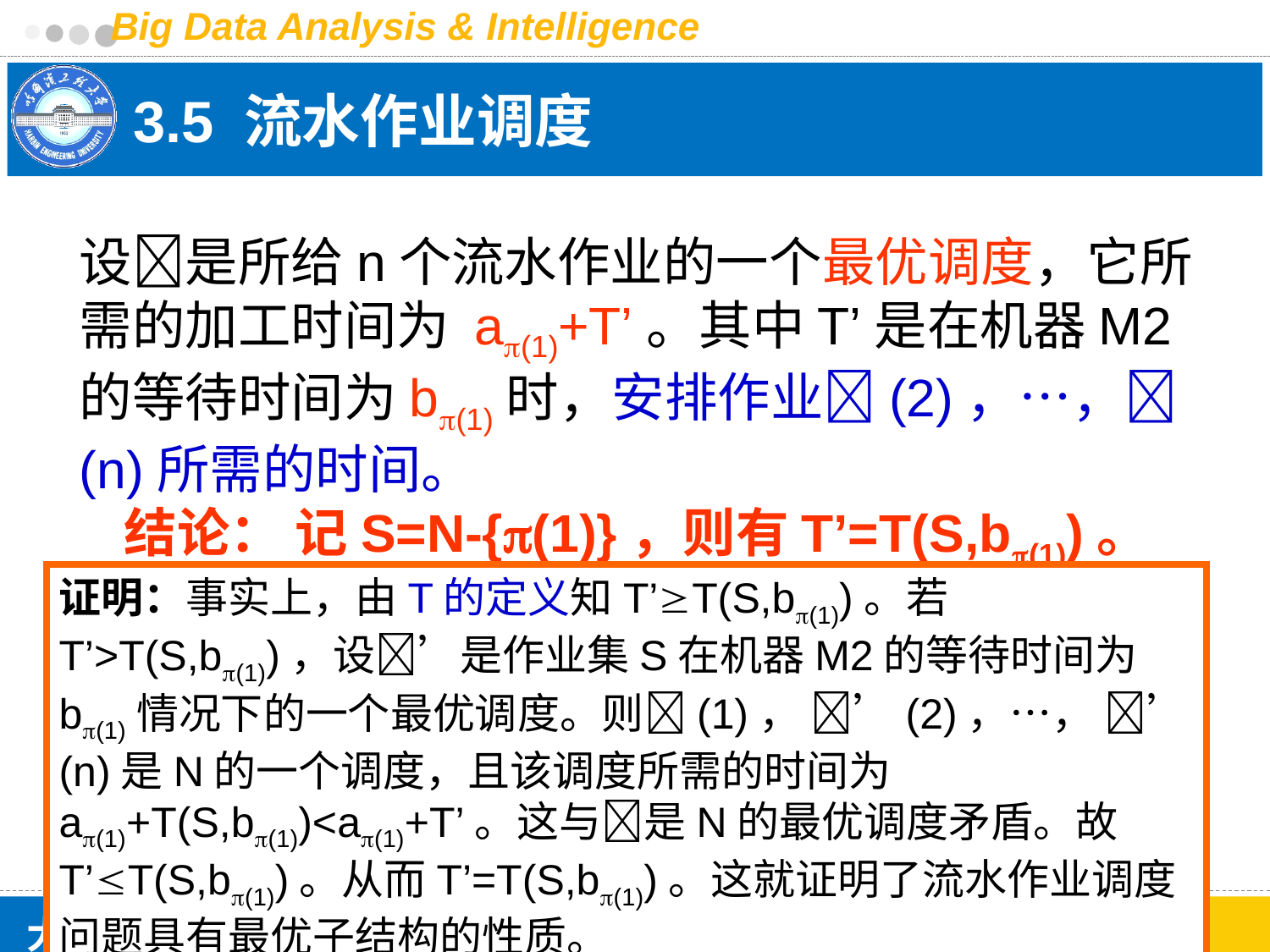

# 3.5 流水作业调度
设π是所给n个流水作业的一个最优调度，它所需的加工时间为 aπ(1)+T’。其中T’是在机器M2的等待时间为bπ(1)时，安排作业π(2)，…，π(n)所需的时间。
结论： 记S=N-{π(1)}，则有T’=T(S,bπ(1))。
证明：事实上，由T的定义知T’≥T(S,bπ(1))。若T’>T(S,bπ(1))，设π’是作业集S在机器M2的等待时间为bπ(1)情况下的一个最优调度。则π(1)， π’(2)，…， π’(n)是N的一个调度，且该调度所需的时间为aπ(1)+T(S,bπ(1))<aπ(1)+T’。这与π是N的最优调度矛盾。故T’≤T(S,bπ(1))。从而T’=T(S,bπ(1))。这就证明了流水作业调度问题具有最优子结构的性质。